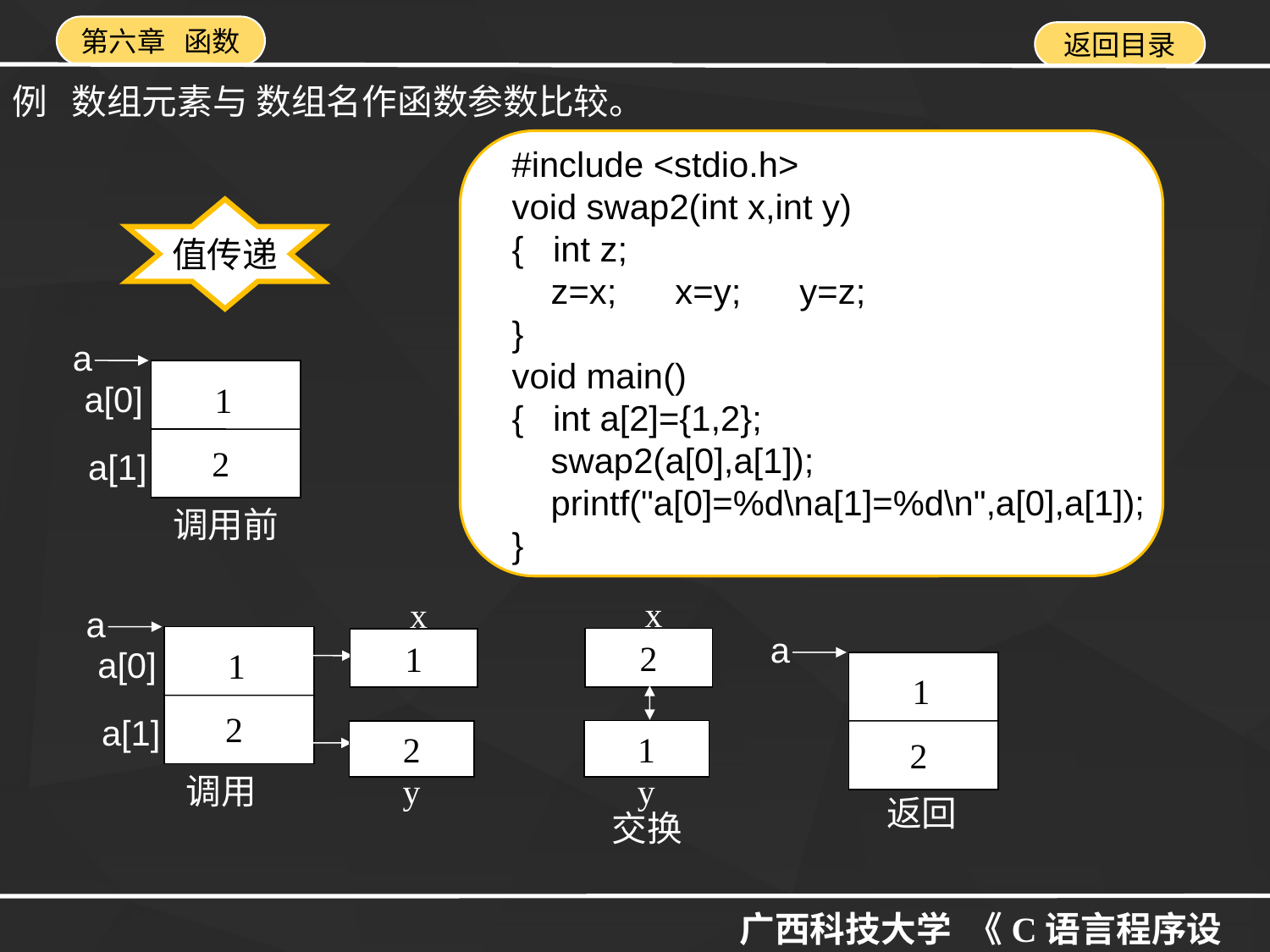

例   数组元素与 数组名作函数参数比较。

#include <stdio.h>
void swap2(int x,int y)
{   int z;
    z=x;      x=y;      y=z;
}
void main()
{   int a[2]={1,2};
    swap2(a[0],a[1]);
    printf("a[0]=%d\na[1]=%d\n",a[0],a[1]);
}
值传递
a

1

2
调用前
a[0]
a[1]
x
2

1
y
交换
x
a

1

2
调用
a[0]
a[1]
1

2

y
a

1

2
返回